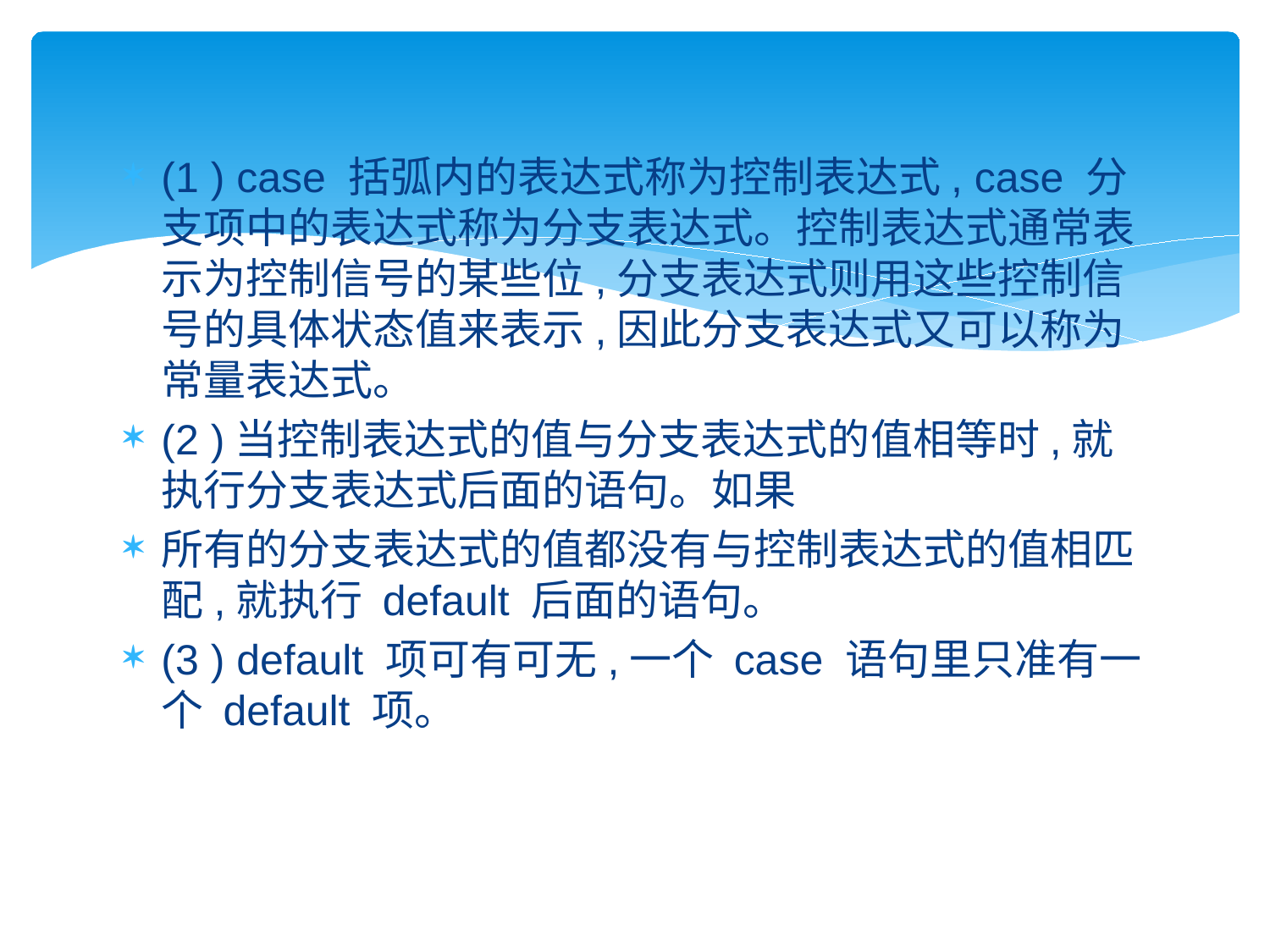

#
(1 ) case 括弧内的表达式称为控制表达式, case 分支项中的表达式称为分支表达式。控制表达式通常表示为控制信号的某些位,分支表达式则用这些控制信号的具体状态值来表示,因此分支表达式又可以称为常量表达式。
(2 )当控制表达式的值与分支表达式的值相等时,就执行分支表达式后面的语句。如果
所有的分支表达式的值都没有与控制表达式的值相匹配,就执行 default 后面的语句。
(3 ) default 项可有可无,一个 case 语句里只准有一个 default 项。